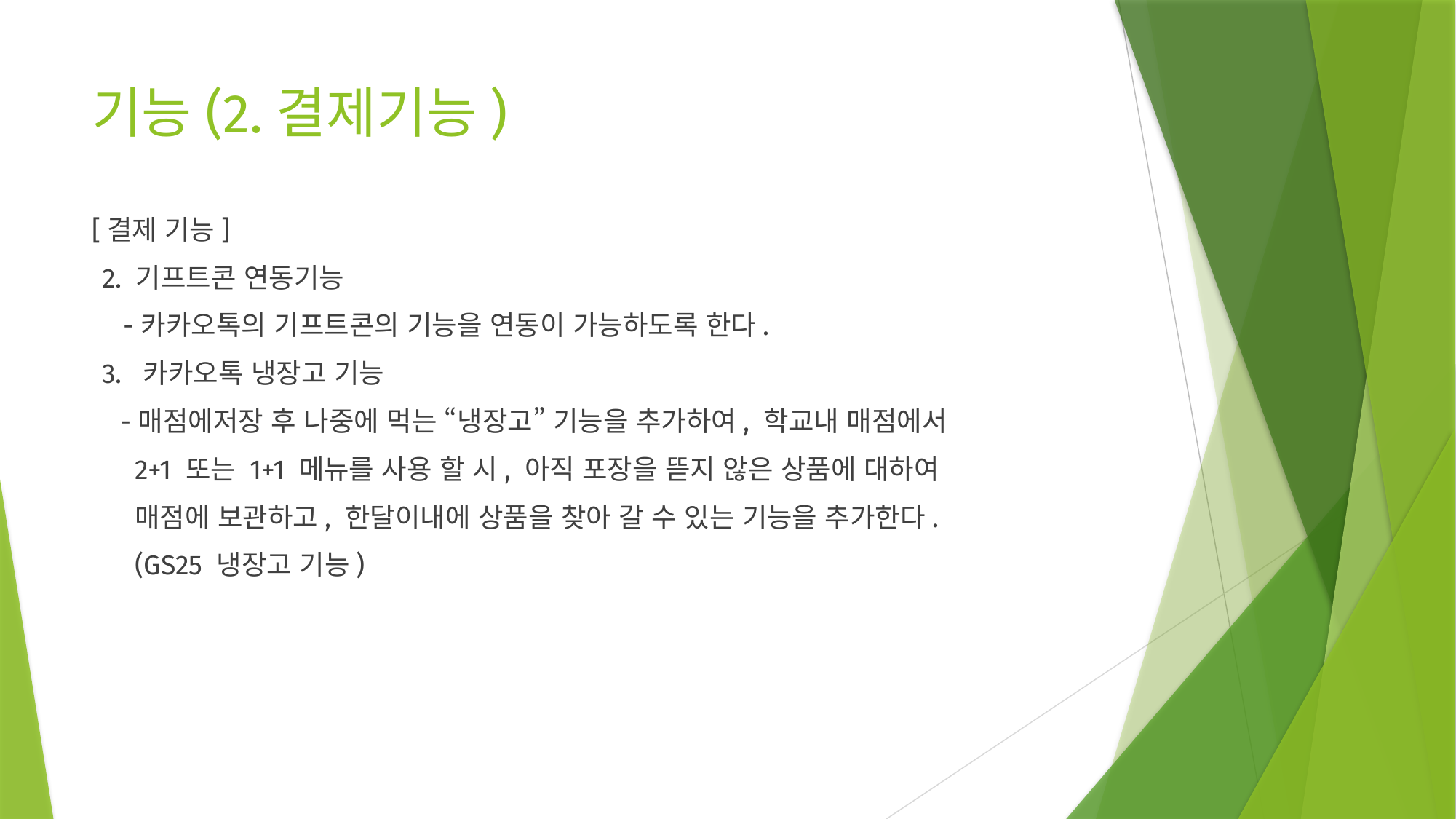

# 기능(2.결제기능)
[결제 기능]
2. 기프트콘 연동기능
-카카오톡의 기프트콘의 기능을 연동이 가능하도록 한다.
3.  카카오톡 냉장고 기능
 -매점에저장 후 나중에 먹는 “냉장고” 기능을 추가하여, 학교내 매점에서
2+1 또는 1+1 메뉴를 사용 할 시, 아직 포장을 뜯지 않은 상품에 대하여
매점에 보관하고, 한달이내에 상품을 찾아 갈 수 있는 기능을 추가한다.
(GS25 냉장고 기능)